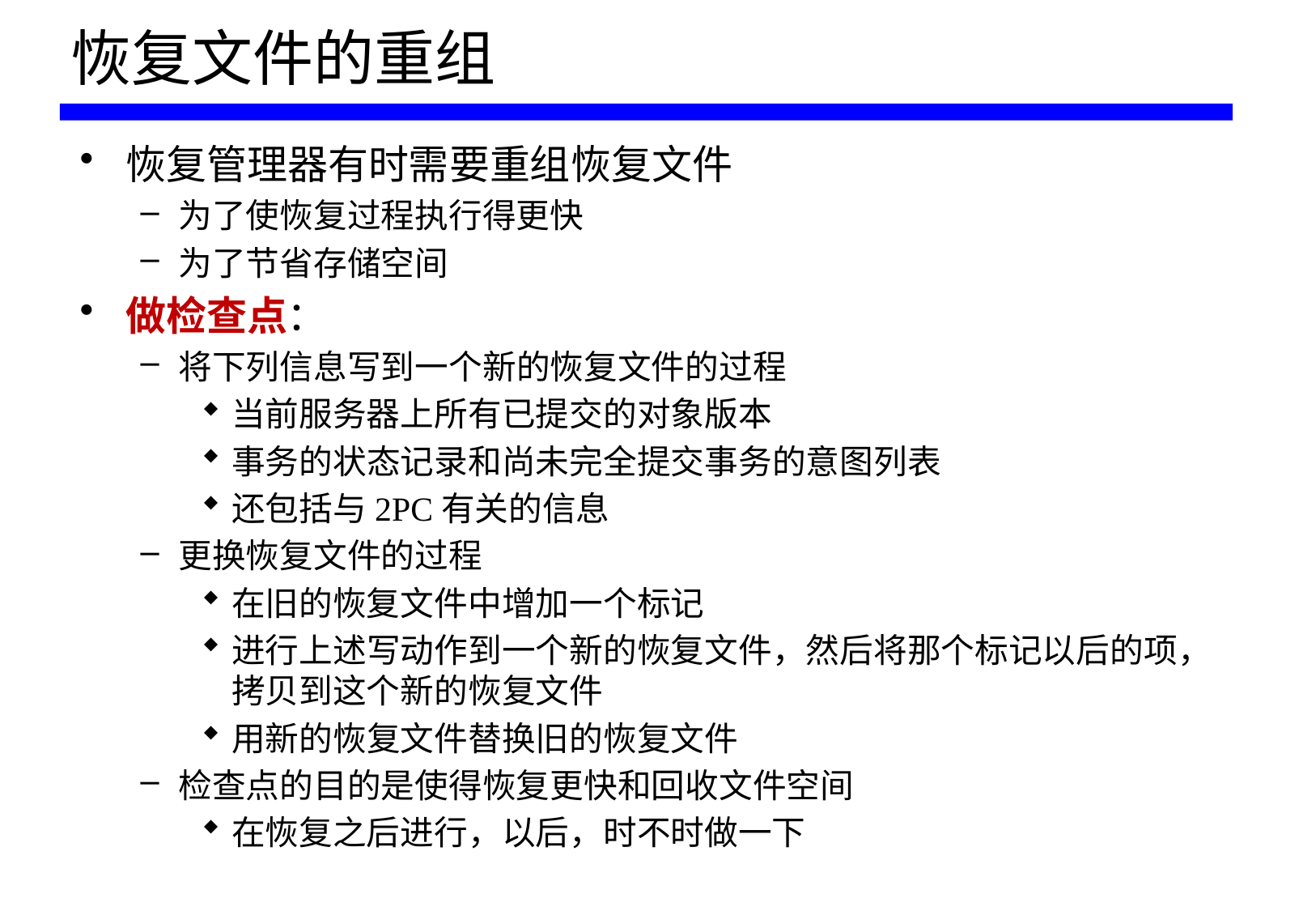

# 恢复文件的重组
恢复管理器有时需要重组恢复文件
为了使恢复过程执行得更快
为了节省存储空间
做检查点：
将下列信息写到一个新的恢复文件的过程
当前服务器上所有已提交的对象版本
事务的状态记录和尚未完全提交事务的意图列表
还包括与2PC有关的信息
更换恢复文件的过程
在旧的恢复文件中增加一个标记
进行上述写动作到一个新的恢复文件，然后将那个标记以后的项，拷贝到这个新的恢复文件
用新的恢复文件替换旧的恢复文件
检查点的目的是使得恢复更快和回收文件空间
在恢复之后进行，以后，时不时做一下